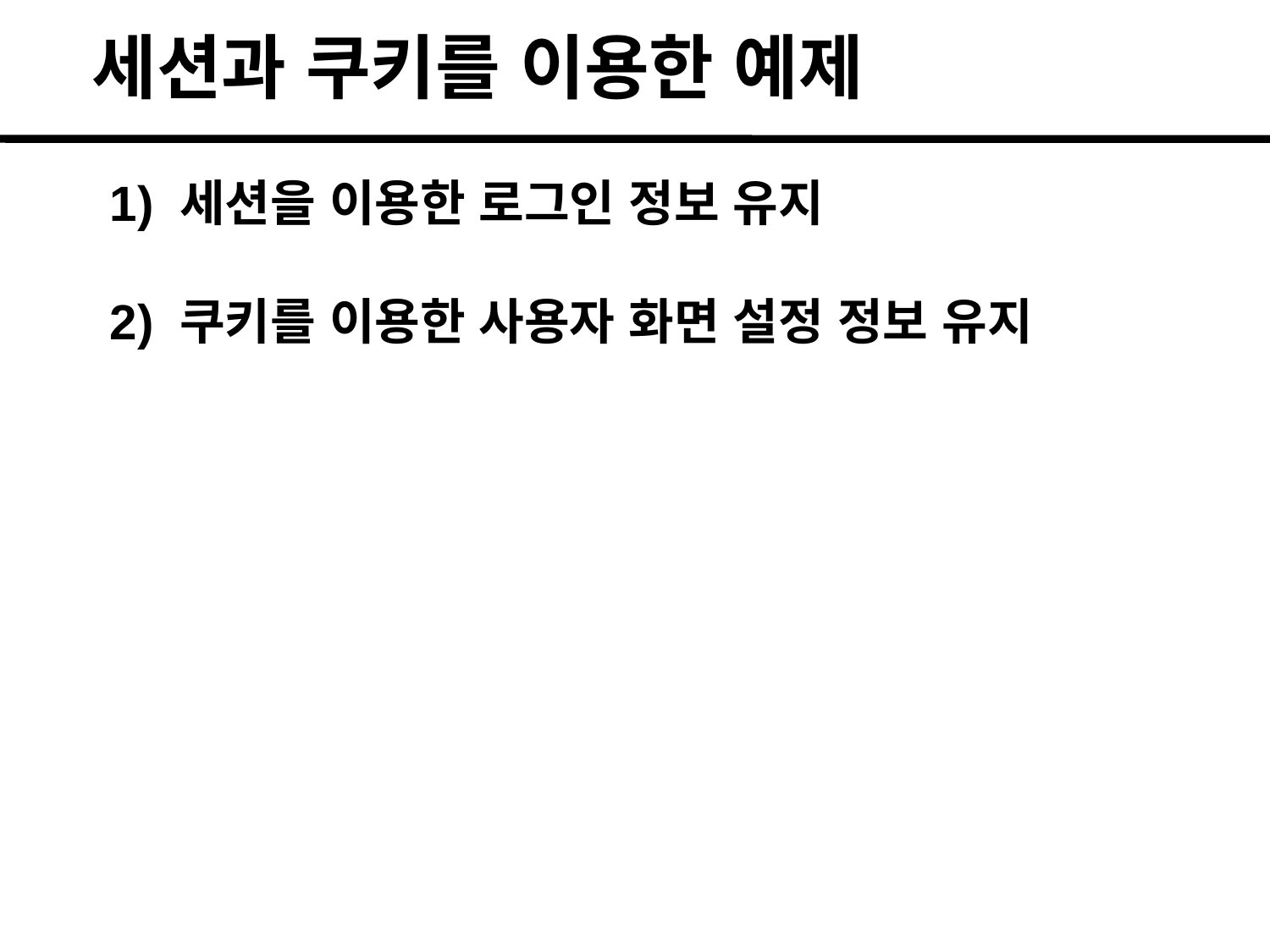

세션과 쿠키를 이용한 예제
1) 세션을 이용한 로그인 정보 유지

2) 쿠키를 이용한 사용자 화면 설정 정보 유지